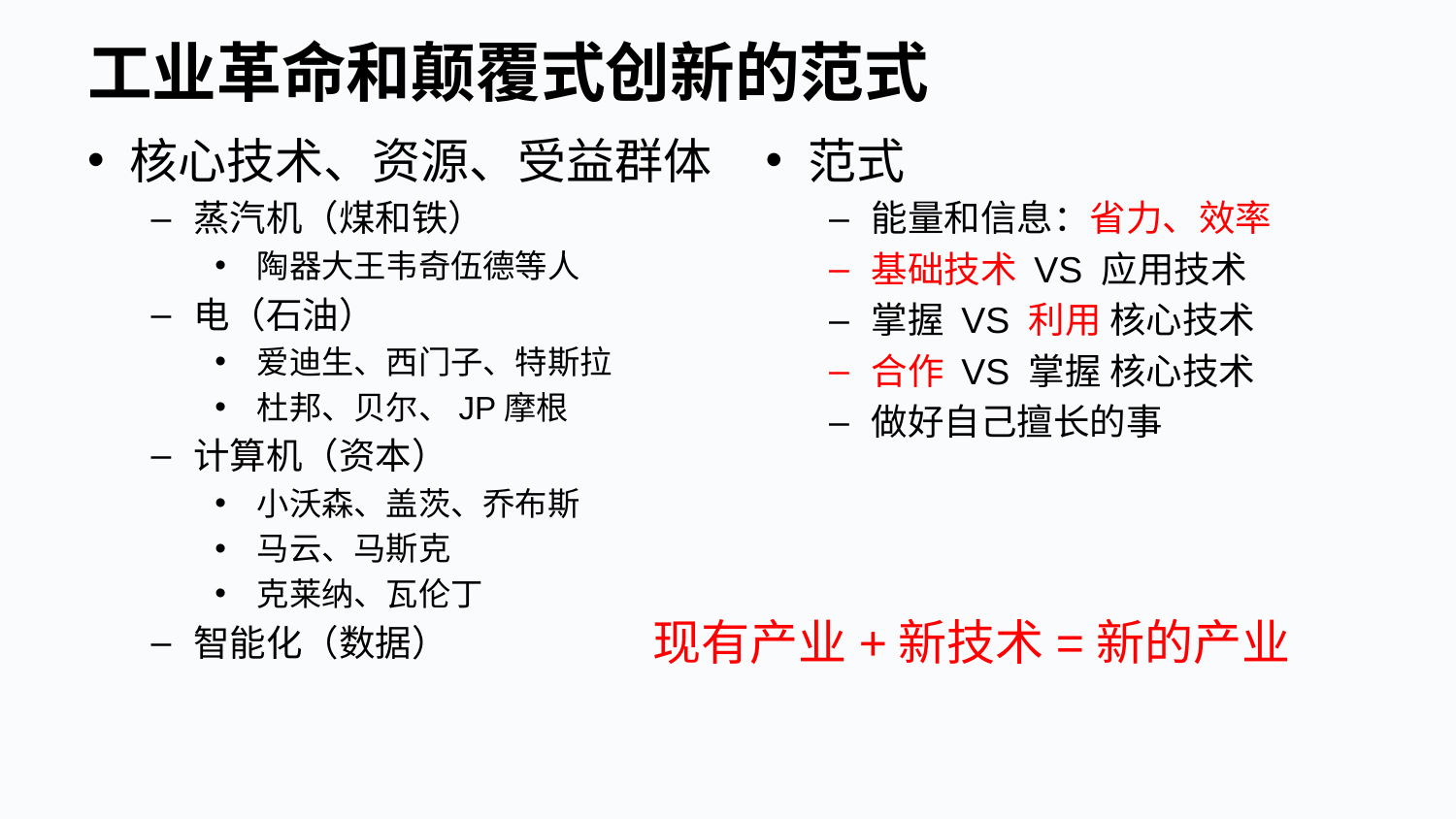

# 工业革命和颠覆式创新的范式
核心技术、资源、受益群体
蒸汽机（煤和铁）
陶器大王韦奇伍德等人
电（石油）
爱迪生、西门子、特斯拉
杜邦、贝尔、JP摩根
计算机（资本）
小沃森、盖茨、乔布斯
马云、马斯克
克莱纳、瓦伦丁
智能化（数据）
范式
能量和信息：省力、效率
基础技术 VS 应用技术
掌握 VS 利用 核心技术
合作 VS 掌握 核心技术
做好自己擅长的事
现有产业+新技术=新的产业